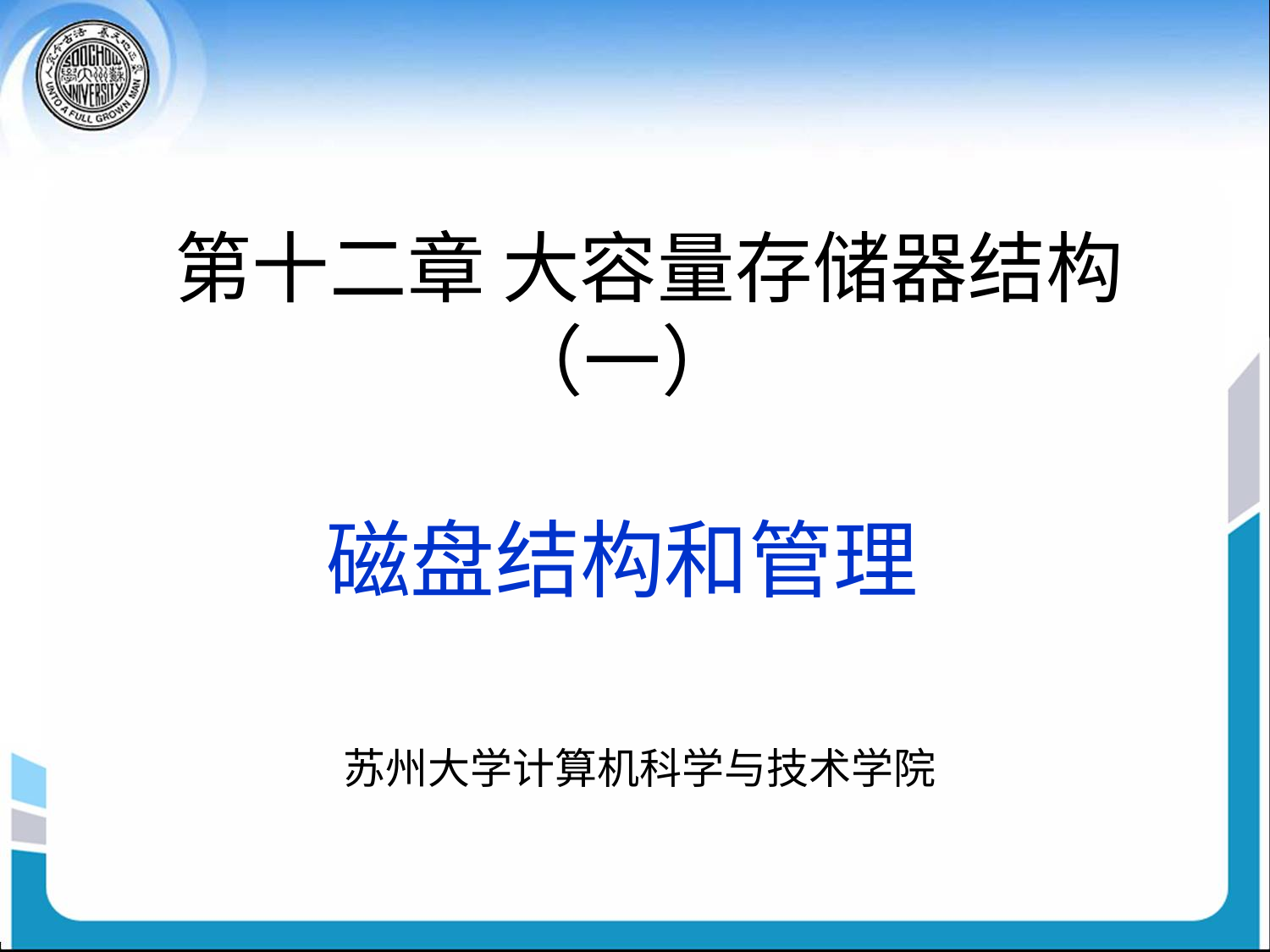

# 第十二章 大容量存储器结构（一） 磁盘结构和管理
苏州大学计算机科学与技术学院